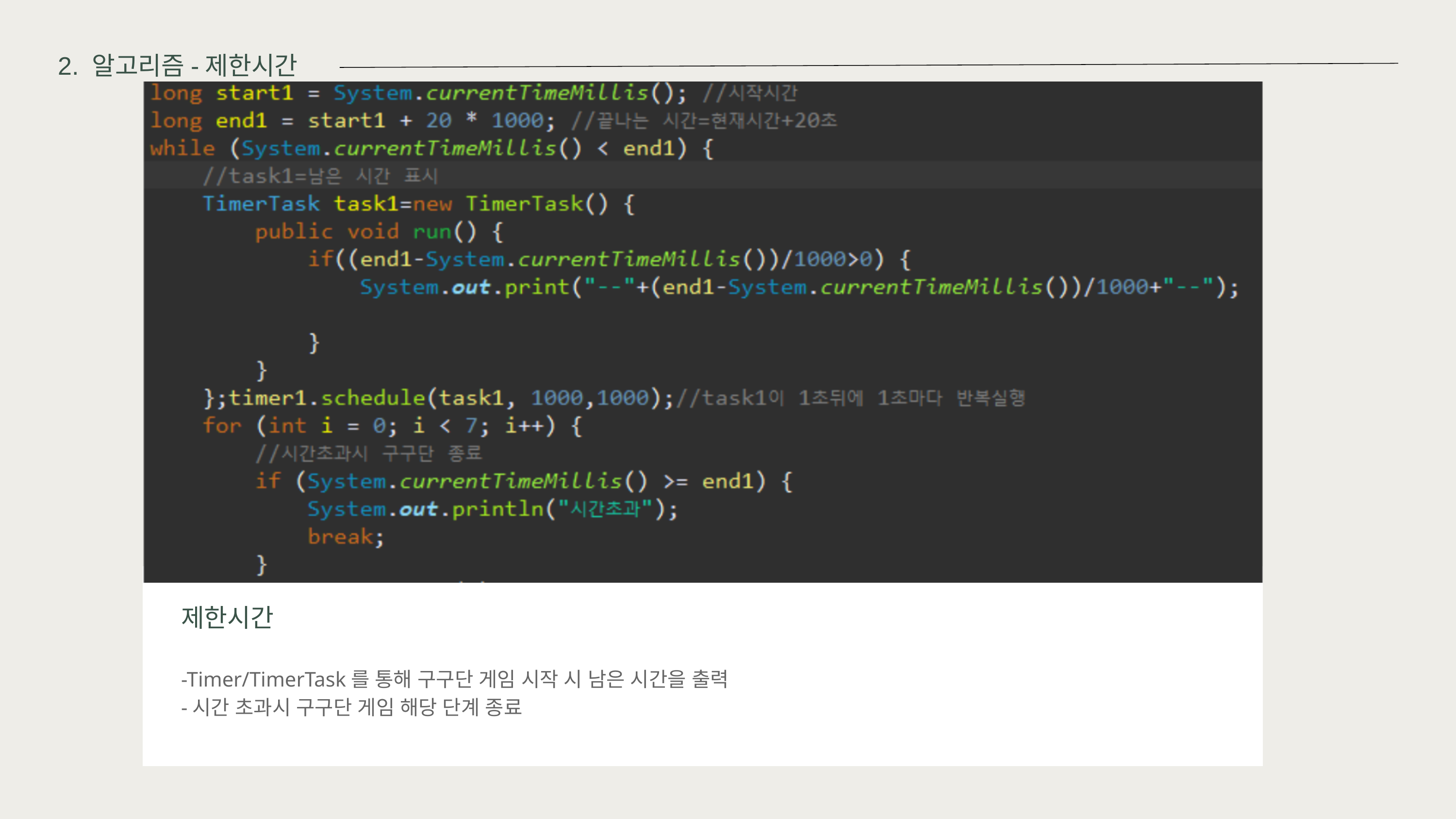

2. 알고리즘-제한시간

제한시간
-Timer/TimerTask를 통해 구구단 게임 시작 시 남은 시간을 출력
-시간 초과시 구구단 게임 해당 단계 종료